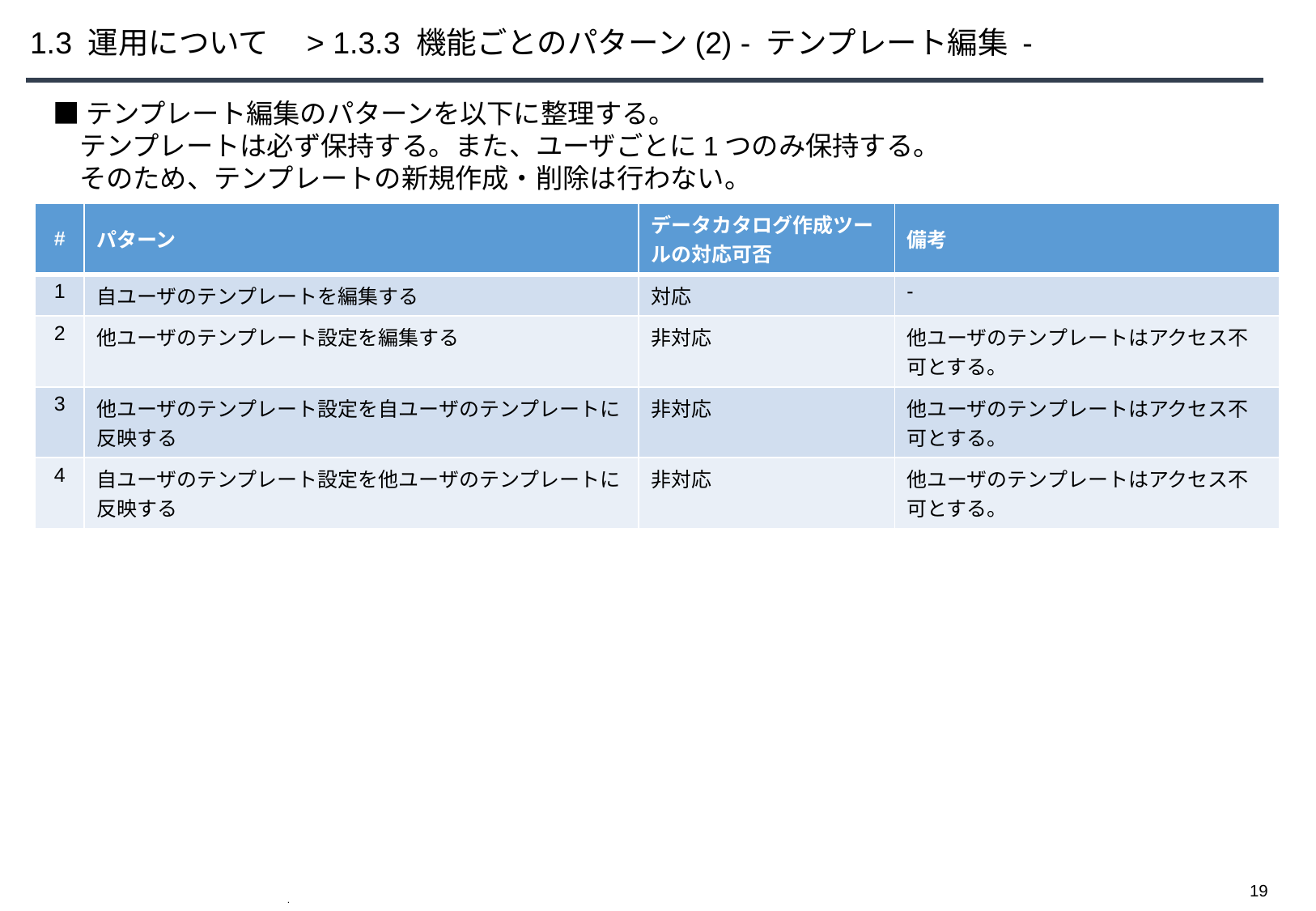

# 1.3 運用について　> 1.3.3 機能ごとのパターン(2) - テンプレート編集 -
■テンプレート編集のパターンを以下に整理する。
　テンプレートは必ず保持する。また、ユーザごとに1つのみ保持する。
　そのため、テンプレートの新規作成・削除は行わない。
| # | パターン | データカタログ作成ツールの対応可否 | 備考 |
| --- | --- | --- | --- |
| 1 | 自ユーザのテンプレートを編集する | 対応 | - |
| 2 | 他ユーザのテンプレート設定を編集する | 非対応 | 他ユーザのテンプレートはアクセス不可とする。 |
| 3 | 他ユーザのテンプレート設定を自ユーザのテンプレートに反映する | 非対応 | 他ユーザのテンプレートはアクセス不可とする。 |
| 4 | 自ユーザのテンプレート設定を他ユーザのテンプレートに反映する | 非対応 | 他ユーザのテンプレートはアクセス不可とする。 |